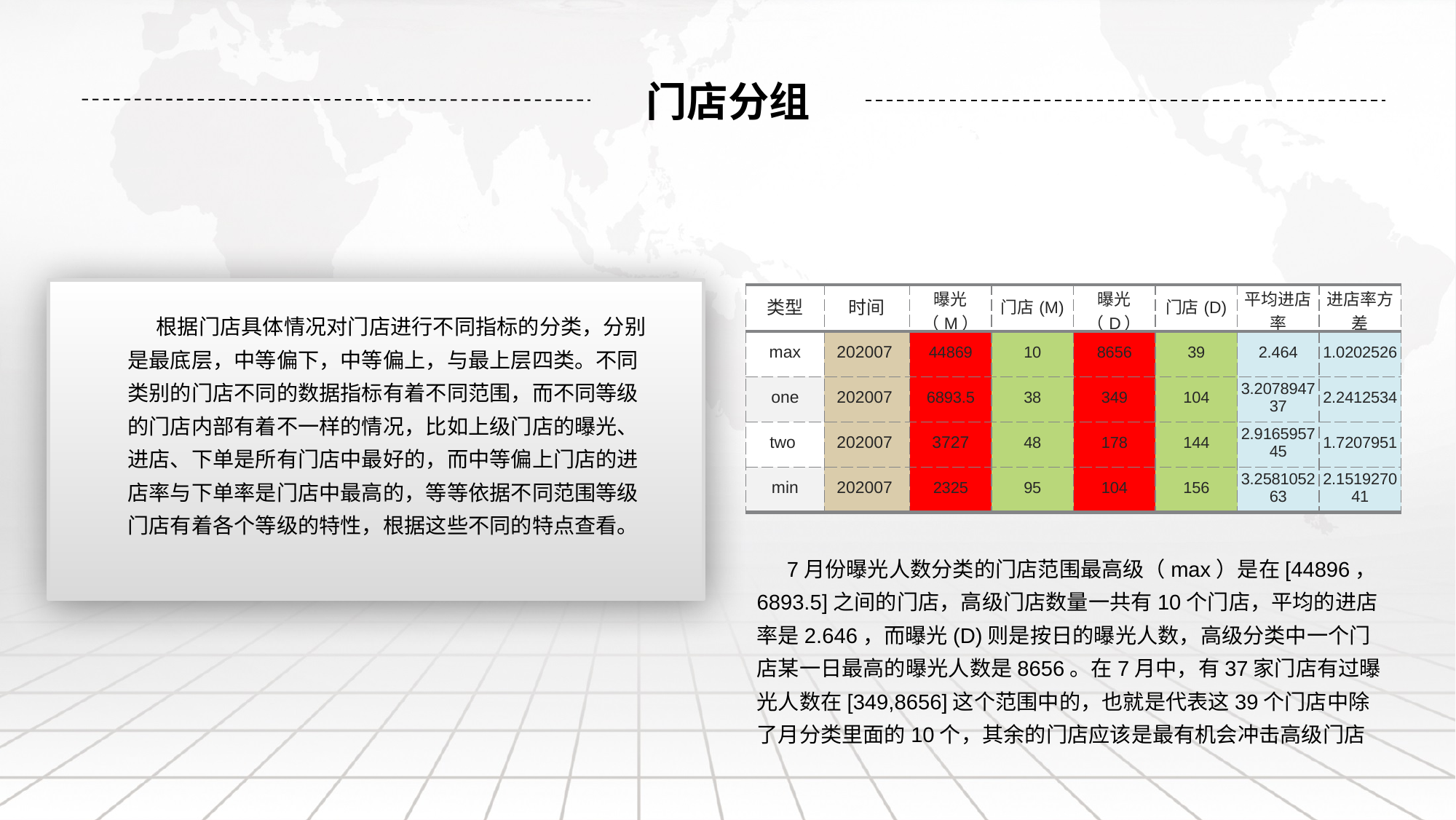

门店分组

| 类型 | 时间 | 曝光（M） | 门店(M) | 曝光（D） | 门店(D) | 平均进店率 | 进店率方差 |
| --- | --- | --- | --- | --- | --- | --- | --- |
| max | 202007 | 44869 | 10 | 8656 | 39 | 2.464 | 1.0202526 |
| one | 202007 | 6893.5 | 38 | 349 | 104 | 3.207894737 | 2.2412534 |
| two | 202007 | 3727 | 48 | 178 | 144 | 2.916595745 | 1.7207951 |
| min | 202007 | 2325 | 95 | 104 | 156 | 3.258105263 | 2.151927041 |
     根据门店具体情况对门店进行不同指标的分类，分别是最底层，中等偏下，中等偏上，与最上层四类。不同类别的门店不同的数据指标有着不同范围，而不同等级的门店内部有着不一样的情况，比如上级门店的曝光、进店、下单是所有门店中最好的，而中等偏上门店的进店率与下单率是门店中最高的，等等依据不同范围等级门店有着各个等级的特性，根据这些不同的特点查看。
     7月份曝光人数分类的门店范围最高级（max）是在[44896，6893.5]之间的门店，高级门店数量一共有10个门店，平均的进店率是2.646，而曝光(D)则是按日的曝光人数，高级分类中一个门店某一日最高的曝光人数是8656。在7月中，有37家门店有过曝光人数在[349,8656]这个范围中的，也就是代表这39个门店中除了月分类里面的10个，其余的门店应该是最有机会冲击高级门店